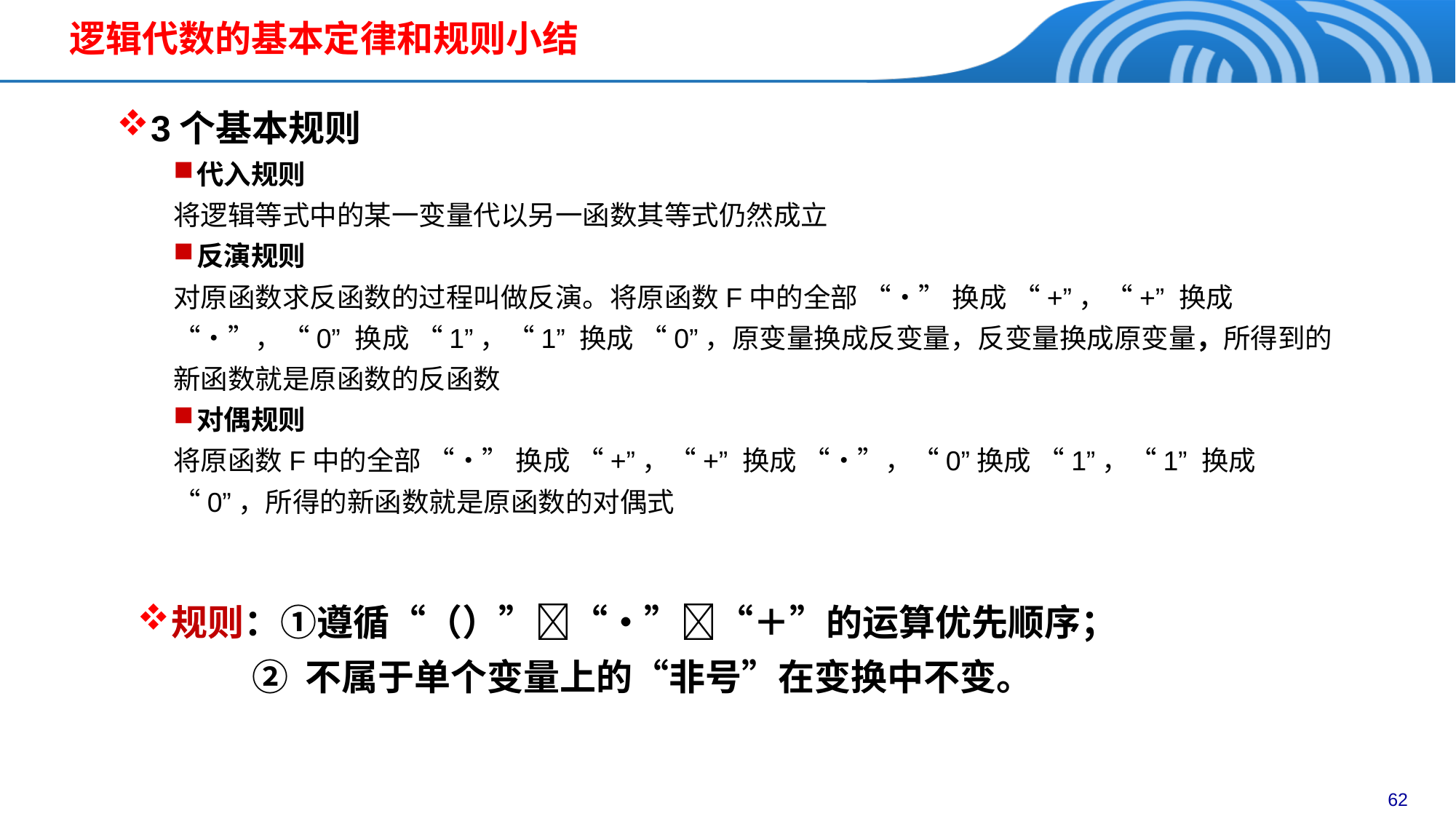

# 逻辑代数的基本定律和规则小结
3个基本规则
代入规则
将逻辑等式中的某一变量代以另一函数其等式仍然成立
反演规则
对原函数求反函数的过程叫做反演。将原函数F中的全部 “•” 换成 “+”，“+” 换成 “•”，“0” 换成 “1”，“1” 换成 “0”，原变量换成反变量，反变量换成原变量，所得到的新函数就是原函数的反函数
对偶规则
将原函数F中的全部 “•” 换成 “+”，“+” 换成 “•”，“0”换成 “1”，“1” 换成 “0”，所得的新函数就是原函数的对偶式

规则：①遵循“（）”→“•”→“＋”的运算优先顺序；
              ② 不属于单个变量上的“非号”在变换中不变。